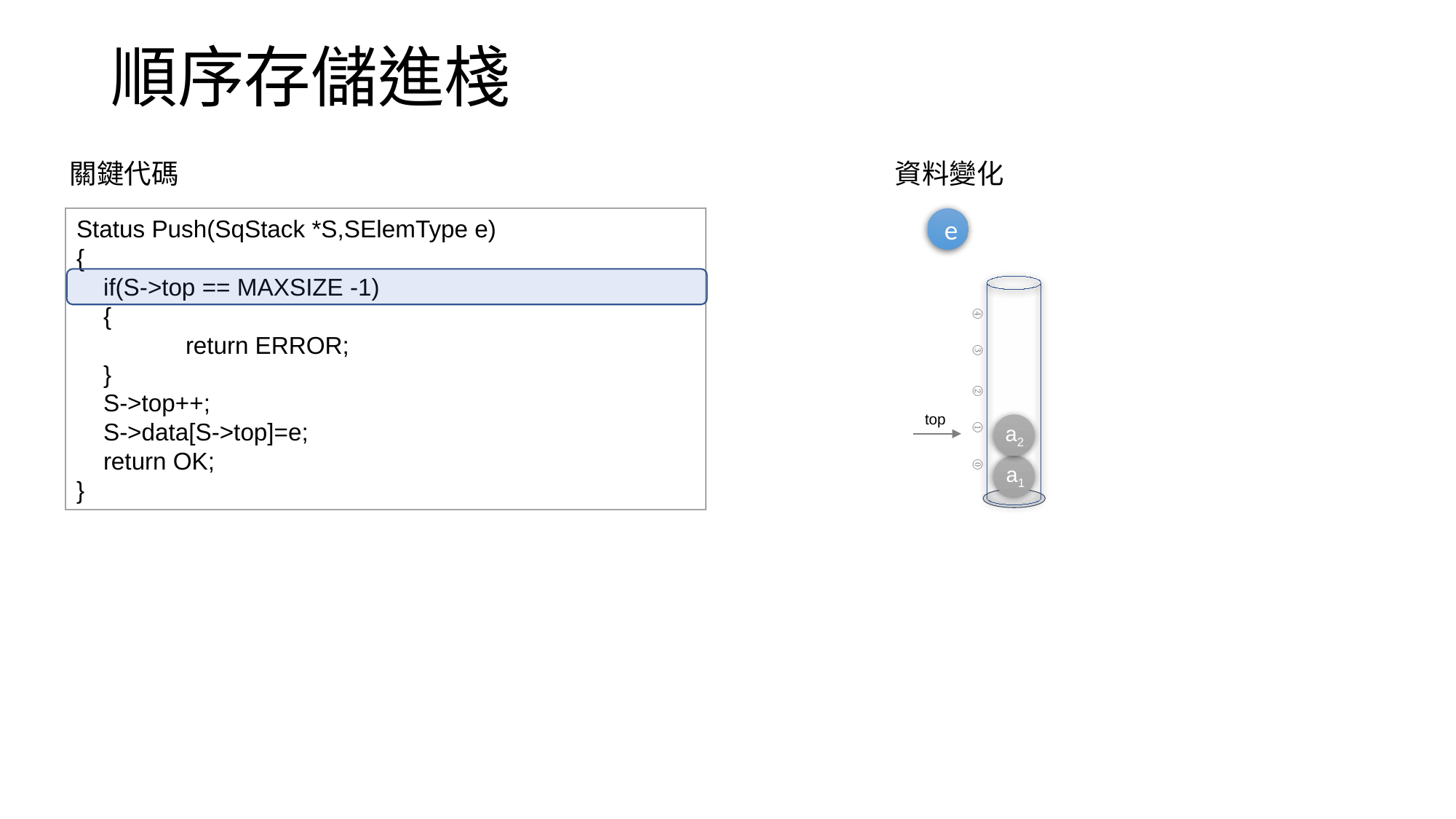

# 順序存儲進棧
關鍵代碼
資料變化
Status Push(SqStack *S,SElemType e)
{
    if(S->top == MAXSIZE -1)
    {
    	return ERROR;
    }
    S->top++;
    S->data[S->top]=e;
    return OK;
}
e

  ④      ③       ②      ①      ⓪
top
a2

a1